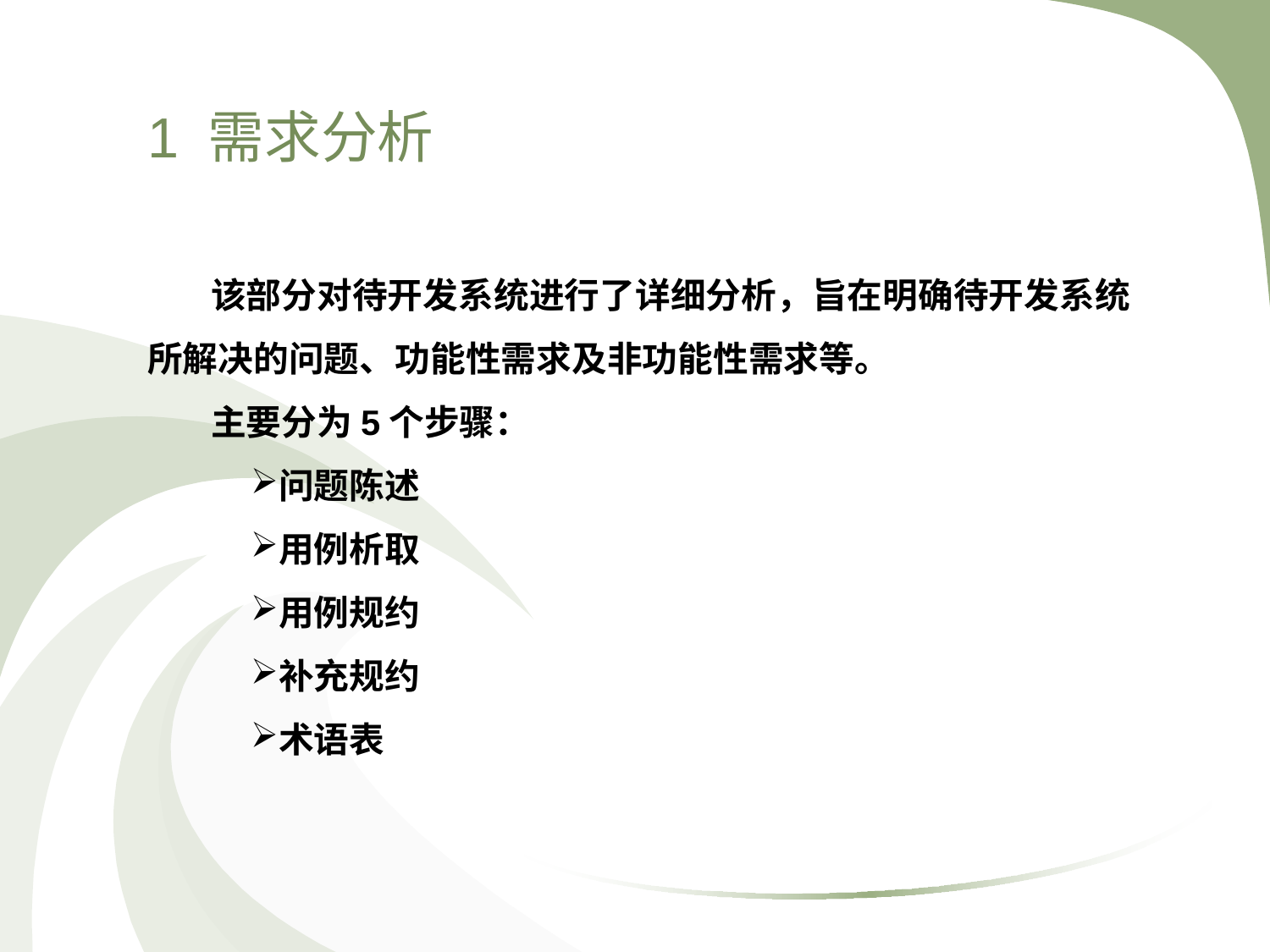

# 1 需求分析
该部分对待开发系统进行了详细分析，旨在明确待开发系统所解决的问题、功能性需求及非功能性需求等。
主要分为5个步骤：
问题陈述
用例析取
用例规约
补充规约
术语表